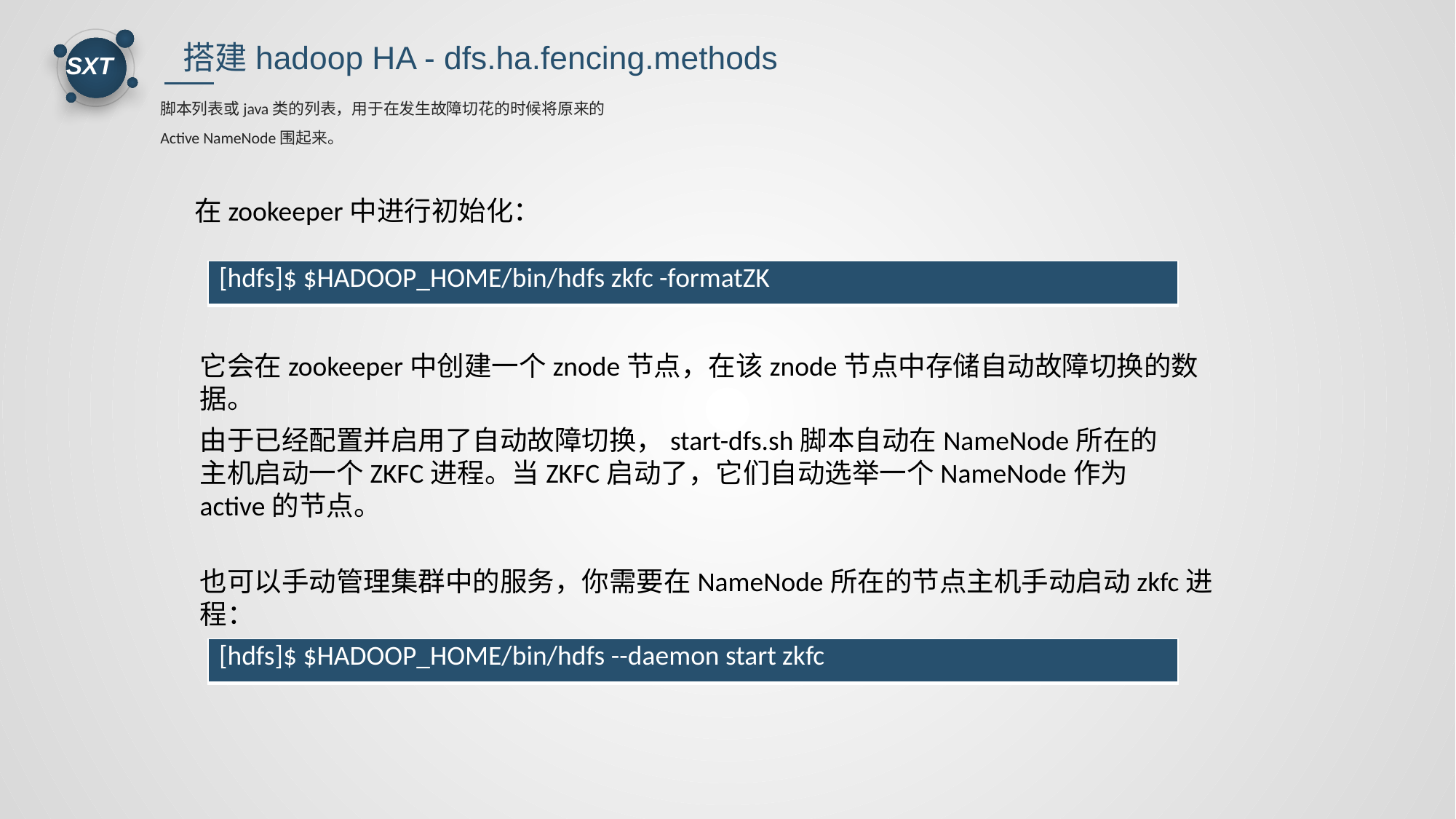

搭建hadoop HA - dfs.ha.fencing.methods
脚本列表或java类的列表，用于在发生故障切花的时候将原来的Active NameNode围起来。
在zookeeper中进行初始化：
| [hdfs]$ $HADOOP\_HOME/bin/hdfs zkfc -formatZK |
| --- |
它会在zookeeper中创建一个znode节点，在该znode节点中存储自动故障切换的数据。
由于已经配置并启用了自动故障切换，start-dfs.sh脚本自动在NameNode所在的主机启动一个ZKFC进程。当ZKFC启动了，它们自动选举一个NameNode作为active的节点。
也可以手动管理集群中的服务，你需要在NameNode所在的节点主机手动启动zkfc进程：
| [hdfs]$ $HADOOP\_HOME/bin/hdfs --daemon start zkfc |
| --- |